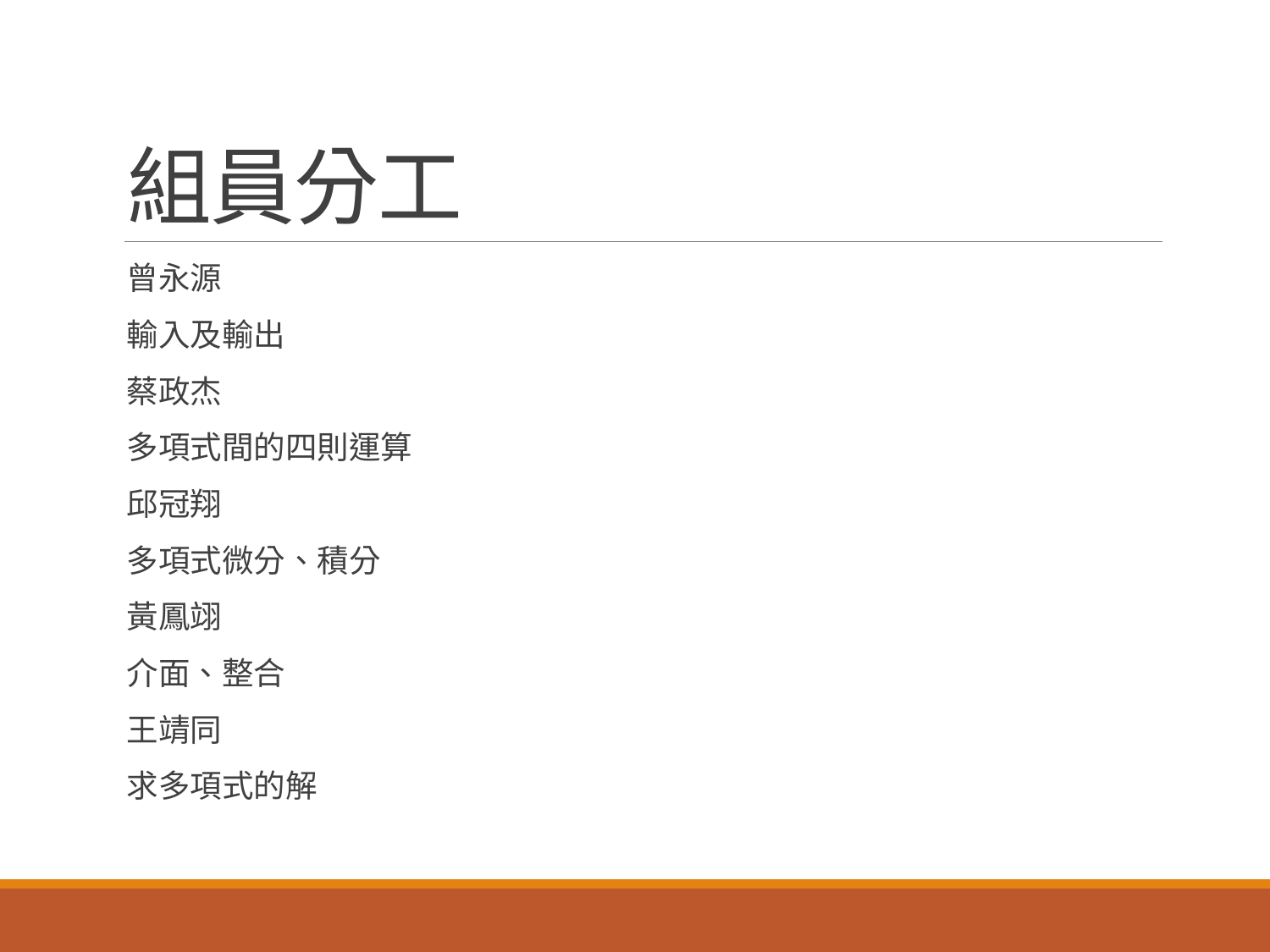

# 組員分工
曾永源
輸入及輸出
蔡政杰
多項式間的四則運算
邱冠翔
多項式微分、積分
黃鳳翊
介面、整合
王靖同
求多項式的解